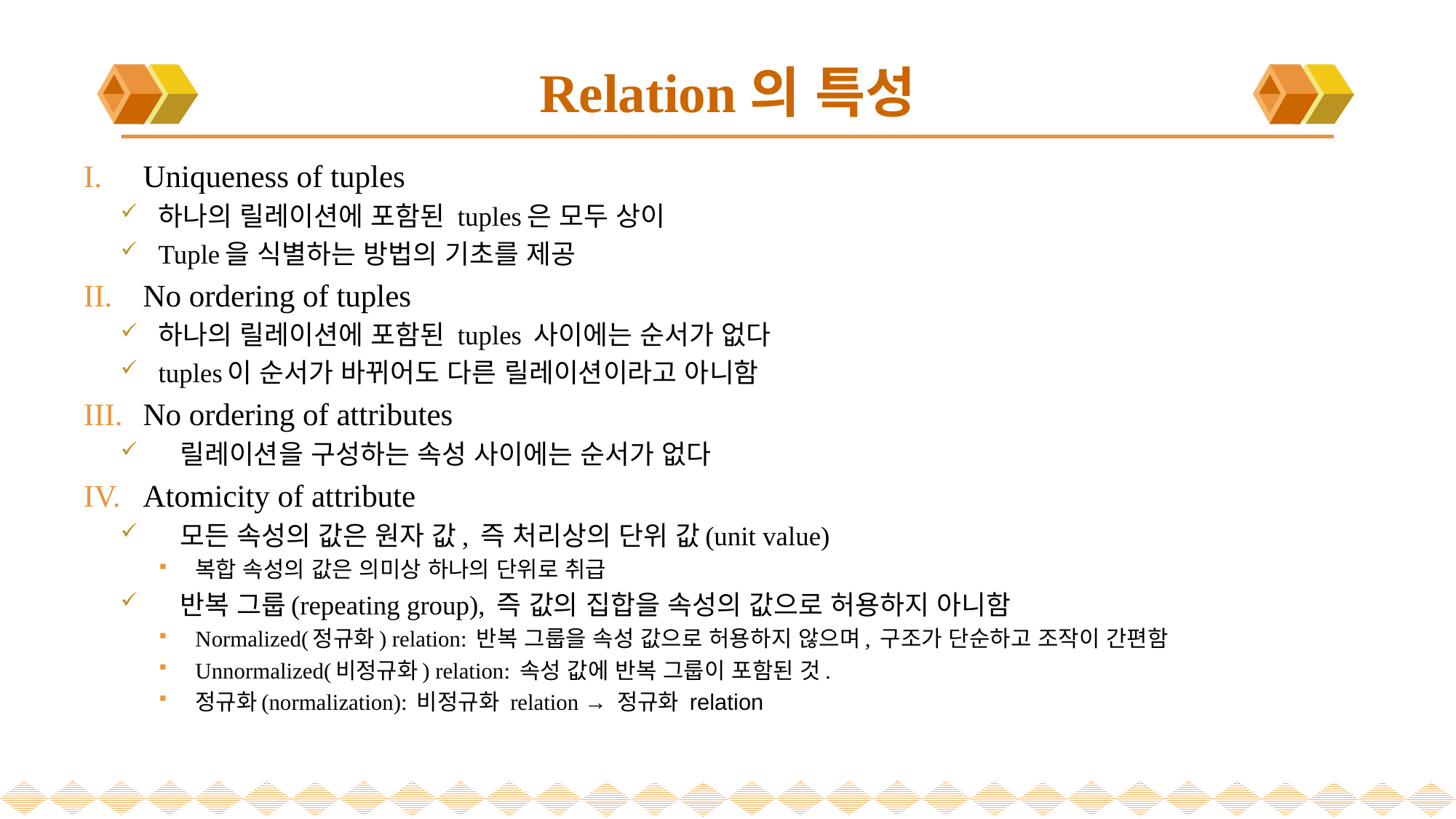

# Relation의 특성
Uniqueness of tuples
하나의 릴레이션에 포함된 tuples은 모두 상이
Tuple을 식별하는 방법의 기초를 제공
No ordering of tuples
하나의 릴레이션에 포함된 tuples 사이에는 순서가 없다
tuples이 순서가 바뀌어도 다른 릴레이션이라고 아니함
No ordering of attributes
릴레이션을 구성하는 속성 사이에는 순서가 없다
Atomicity of attribute
모든 속성의 값은 원자 값, 즉 처리상의 단위 값(unit value)
복합 속성의 값은 의미상 하나의 단위로 취급
반복 그룹(repeating group), 즉 값의 집합을 속성의 값으로 허용하지 아니함
Normalized(정규화) relation: 반복 그룹을 속성 값으로 허용하지 않으며, 구조가 단순하고 조작이 간편함
Unnormalized(비정규화) relation: 속성 값에 반복 그룹이 포함된 것.
정규화(normalization): 비정규화 relation → 정규화 relation